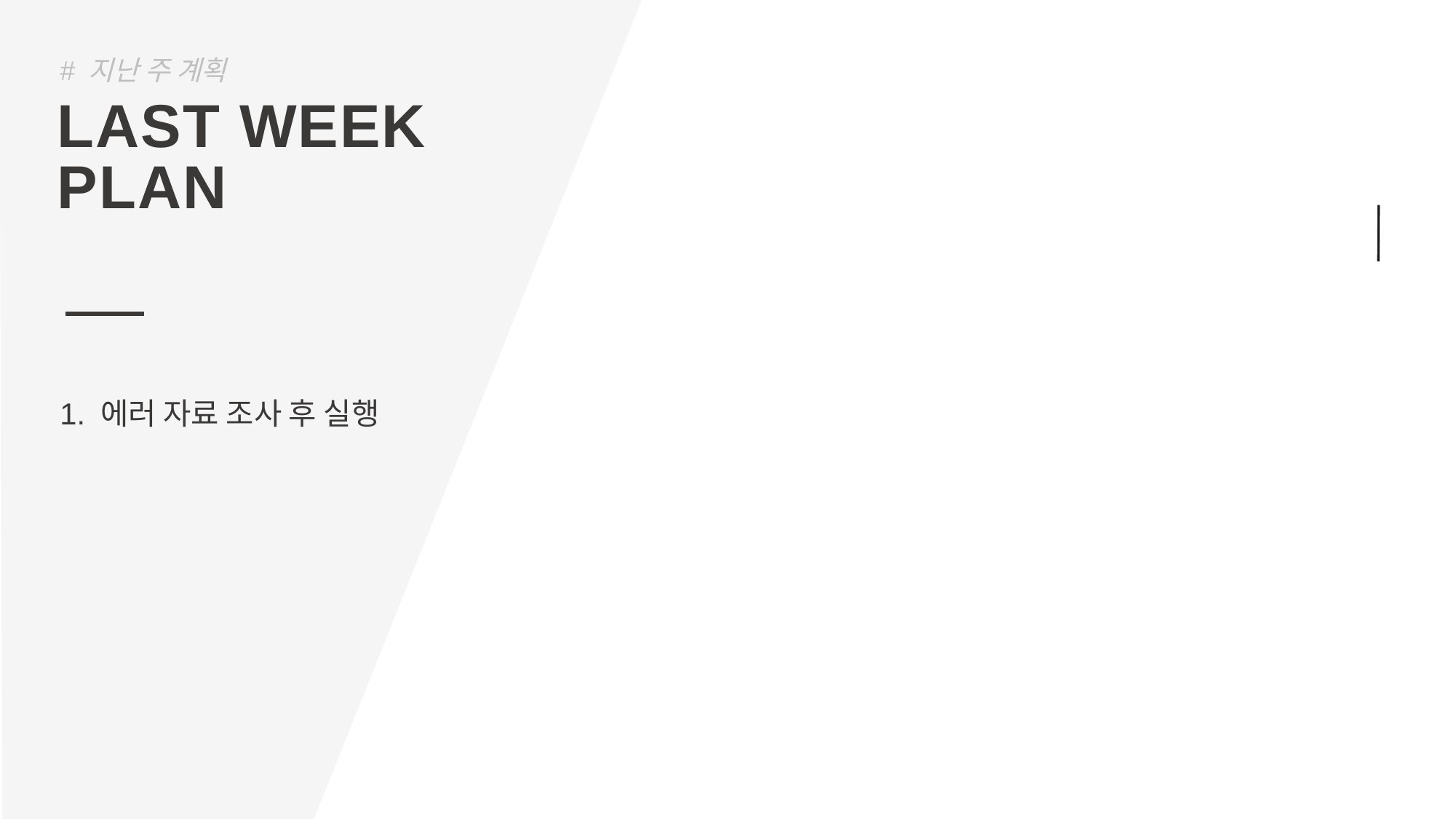

# 지난 주 계획
LAST WEEK
PLAN
3

1. 에러 자료 조사 후 실행